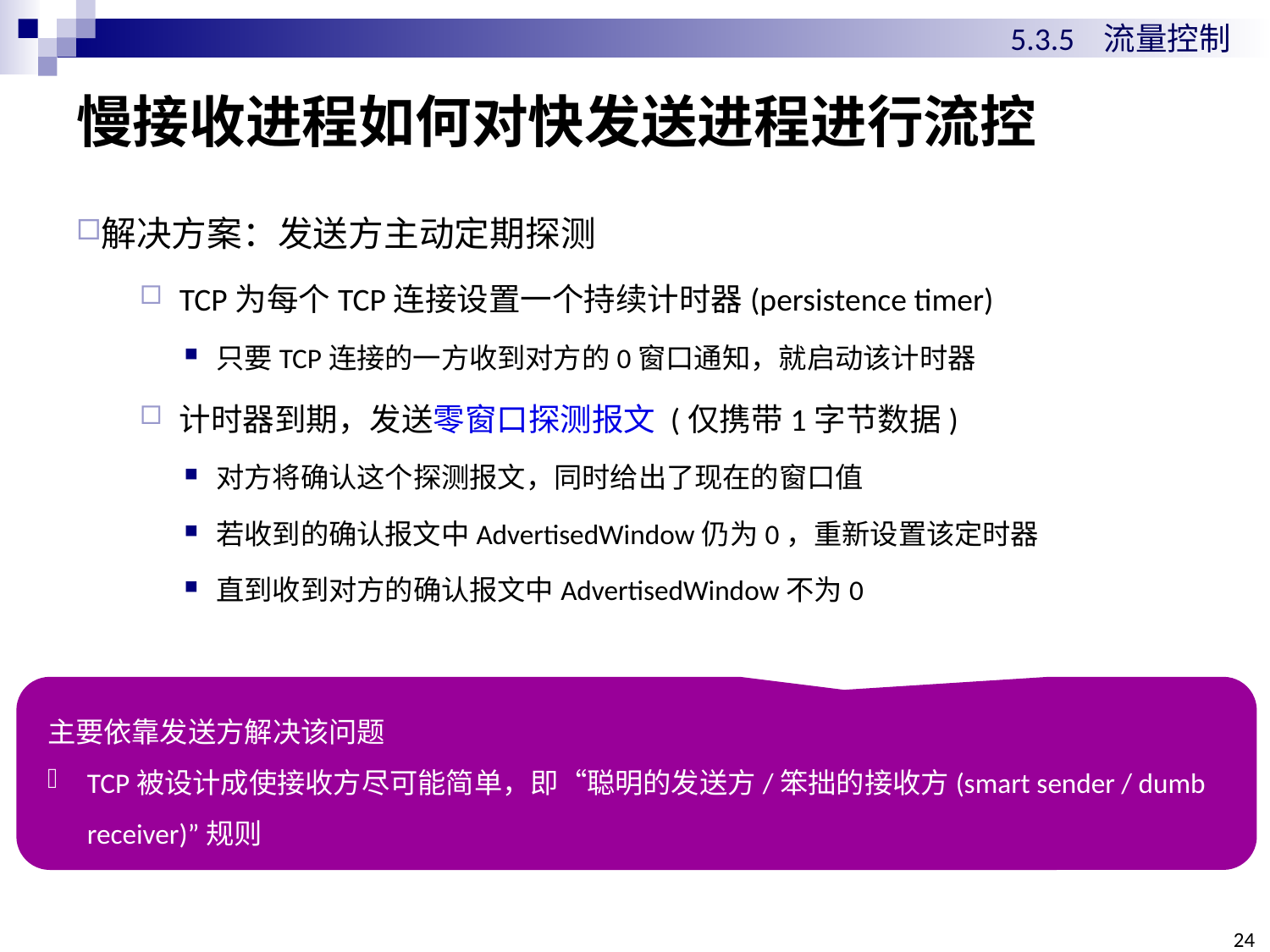

5.3.5   流量控制
# 慢接收进程如何对快发送进程进行流控
解决方案：发送方主动定期探测
TCP为每个TCP连接设置一个持续计时器(persistence timer)
只要TCP连接的一方收到对方的0窗口通知，就启动该计时器
计时器到期，发送零窗口探测报文 (仅携带1字节数据)
对方将确认这个探测报文，同时给出了现在的窗口值
若收到的确认报文中AdvertisedWindow仍为0，重新设置该定时器
直到收到对方的确认报文中AdvertisedWindow不为0
主要依靠发送方解决该问题
TCP被设计成使接收方尽可能简单，即“聪明的发送方/笨拙的接收方(smart sender / dumb receiver)”规则
24